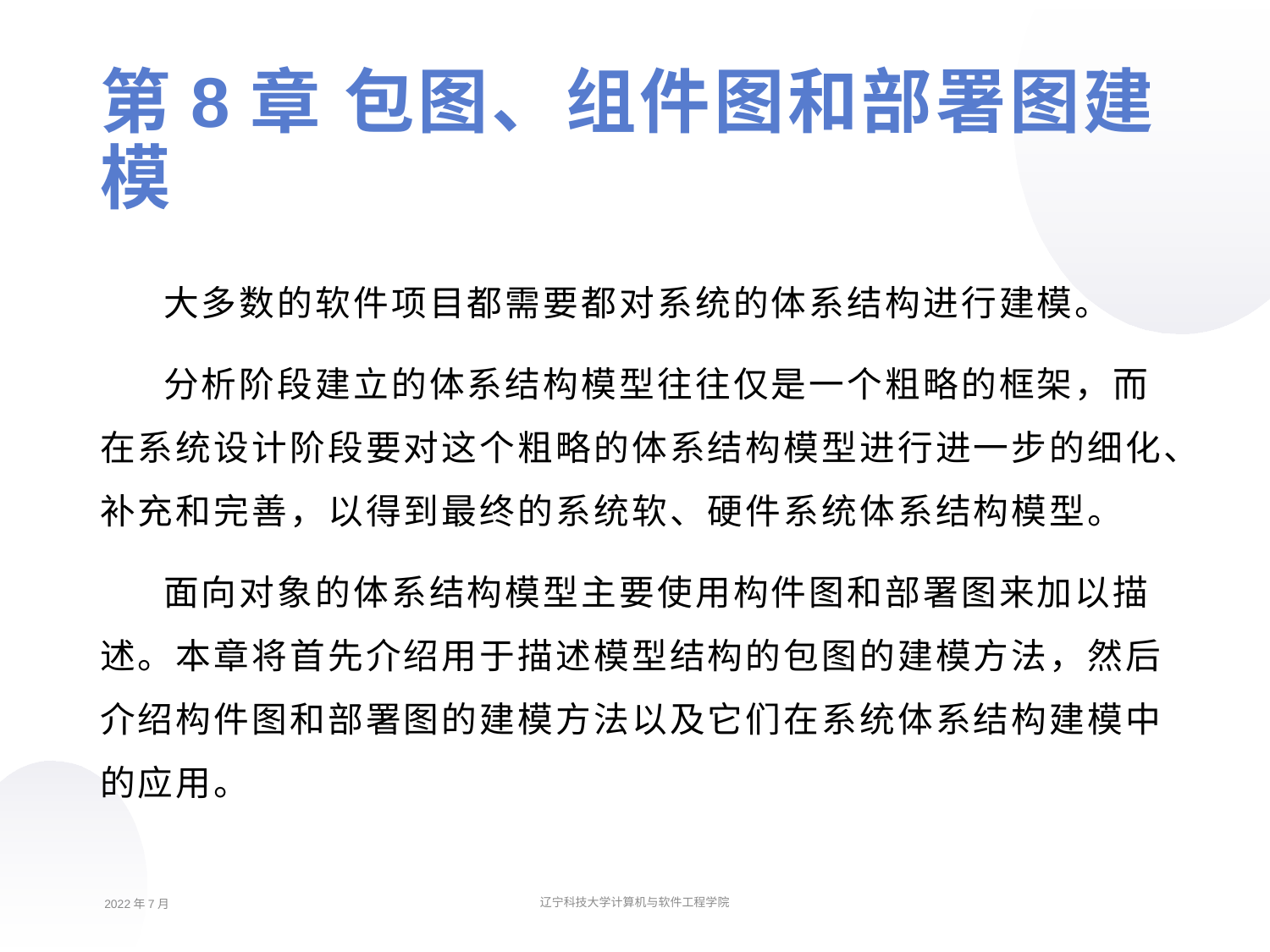

第8章 包图、组件图和部署图建模
大多数的软件项目都需要都对系统的体系结构进行建模。
分析阶段建立的体系结构模型往往仅是一个粗略的框架，而在系统设计阶段要对这个粗略的体系结构模型进行进一步的细化、补充和完善，以得到最终的系统软、硬件系统体系结构模型。
面向对象的体系结构模型主要使用构件图和部署图来加以描述。本章将首先介绍用于描述模型结构的包图的建模方法，然后介绍构件图和部署图的建模方法以及它们在系统体系结构建模中的应用。

2022年7月
辽宁科技大学计算机与软件工程学院
2